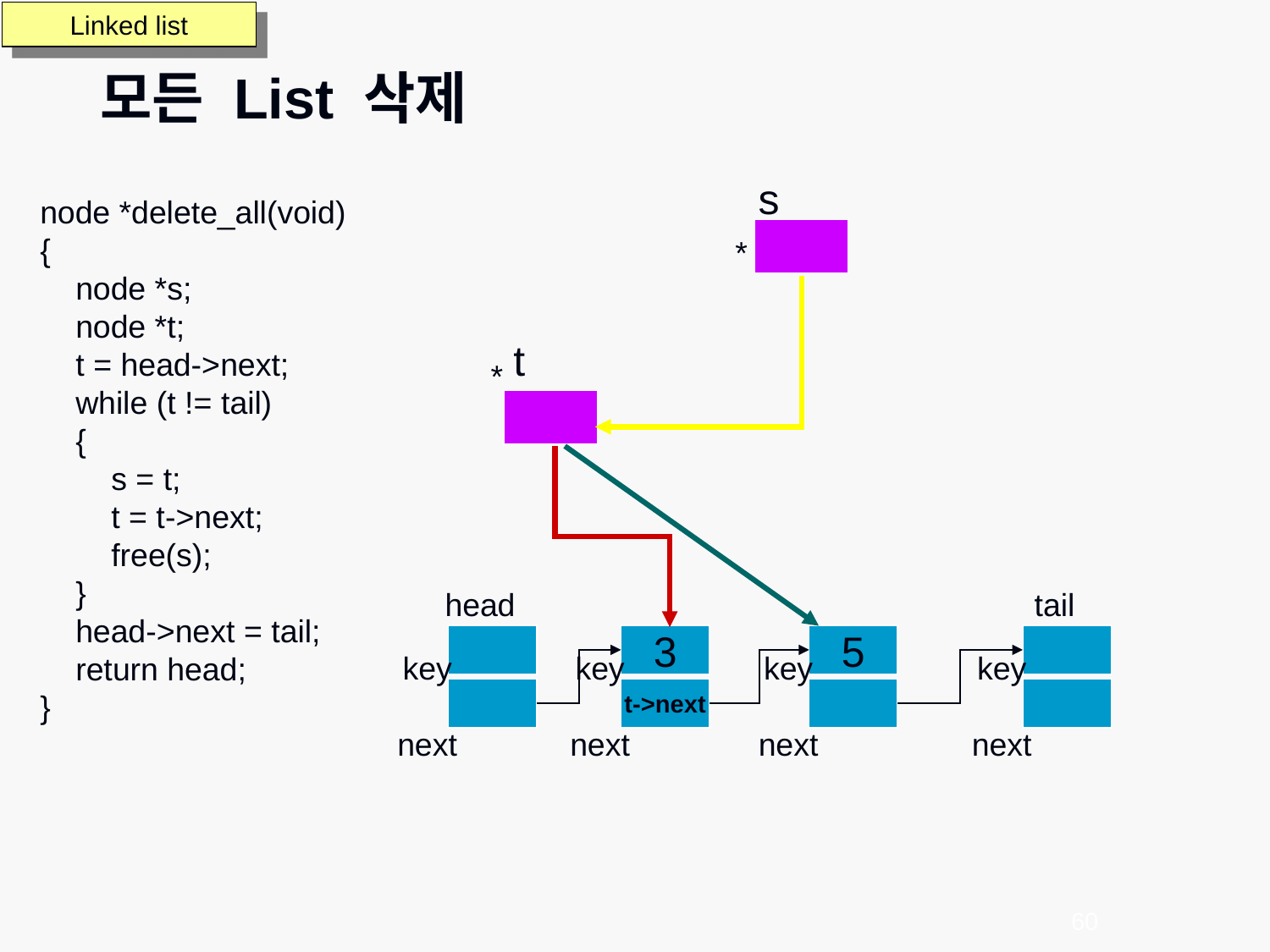

Linked list
모든 List 삭제
s
node *delete_all(void)
{
    node *s;
    node *t;
    t = head->next;
    while (t != tail)
    {
        s = t;
        t = t->next;
        free(s);
    }
    head->next = tail;
    return head;
}

*
t
*

head
tail

3
5

key

next
key

next
key

next
key

next

t->next

60